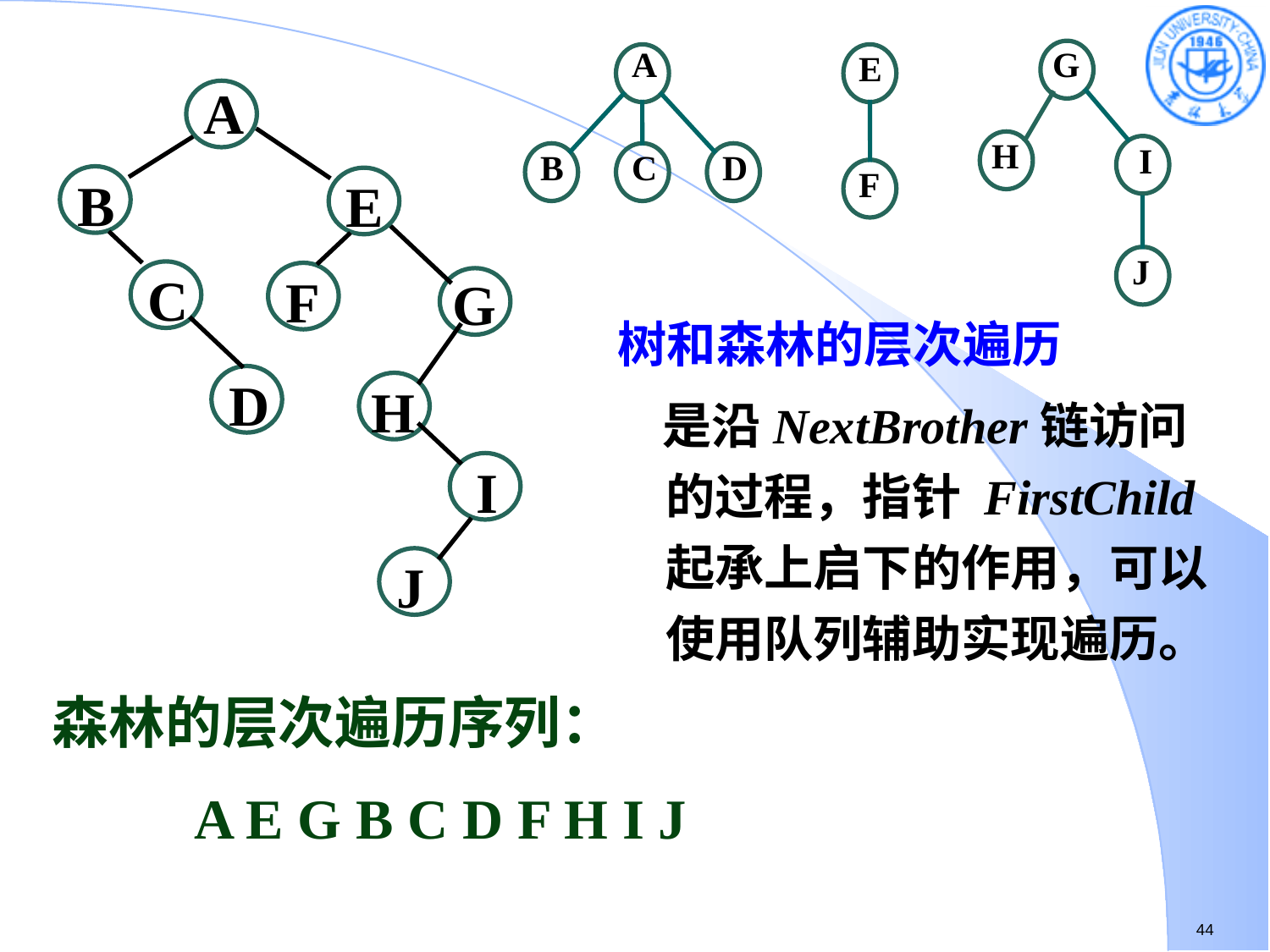

A

B

C

D

E

F

G

H
I

J

A

B

C

D

E

F

G

H

I

J

树和森林的层次遍历
   是沿NextBrother链访问的过程，指针 FirstChild起承上启下的作用，可以使用队列辅助实现遍历。

森林的层次遍历序列：
          A E G B C D F H I J